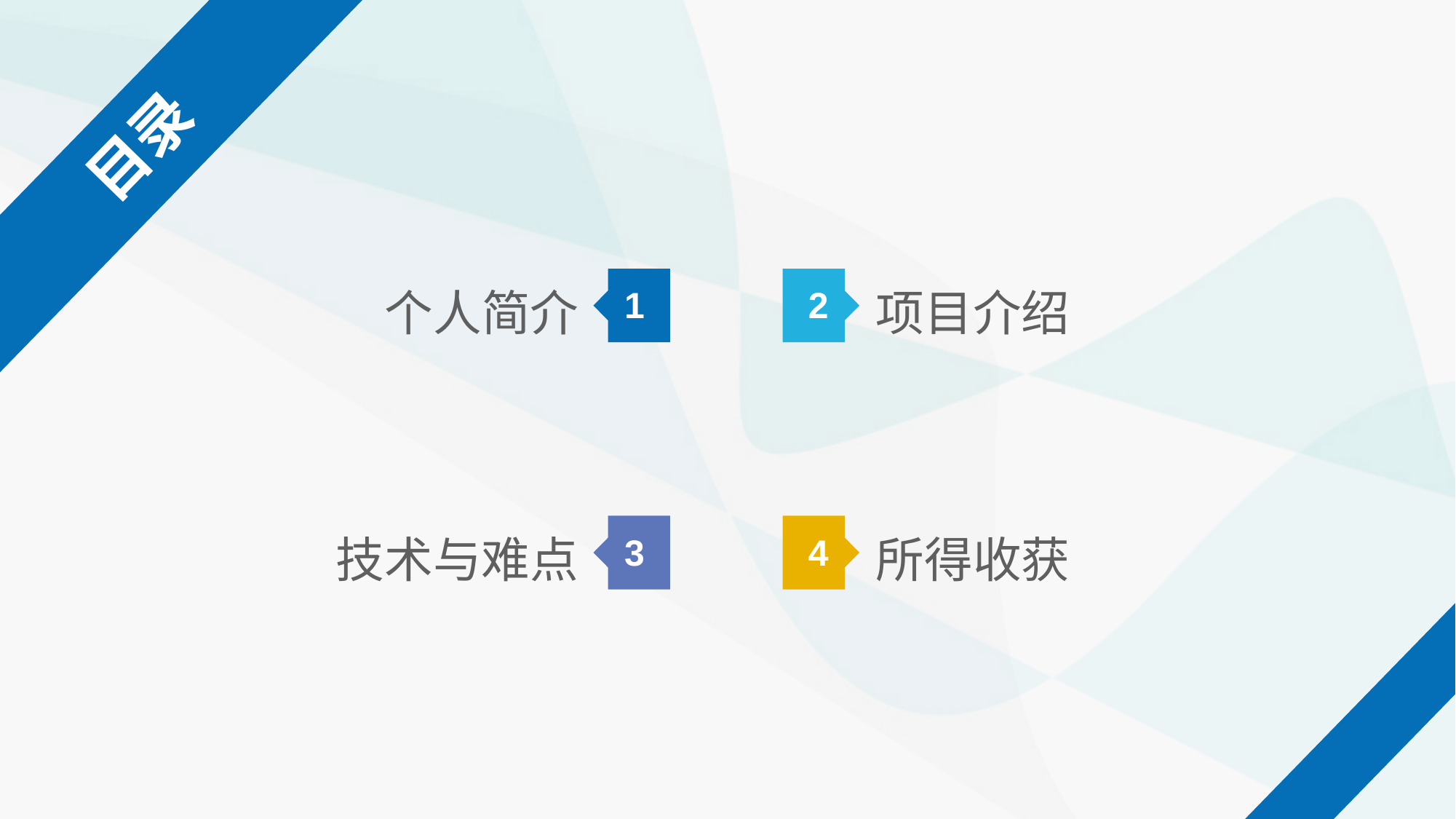

目录
个人简介
1
项目介绍
2
技术与难点
3
所得收获
4